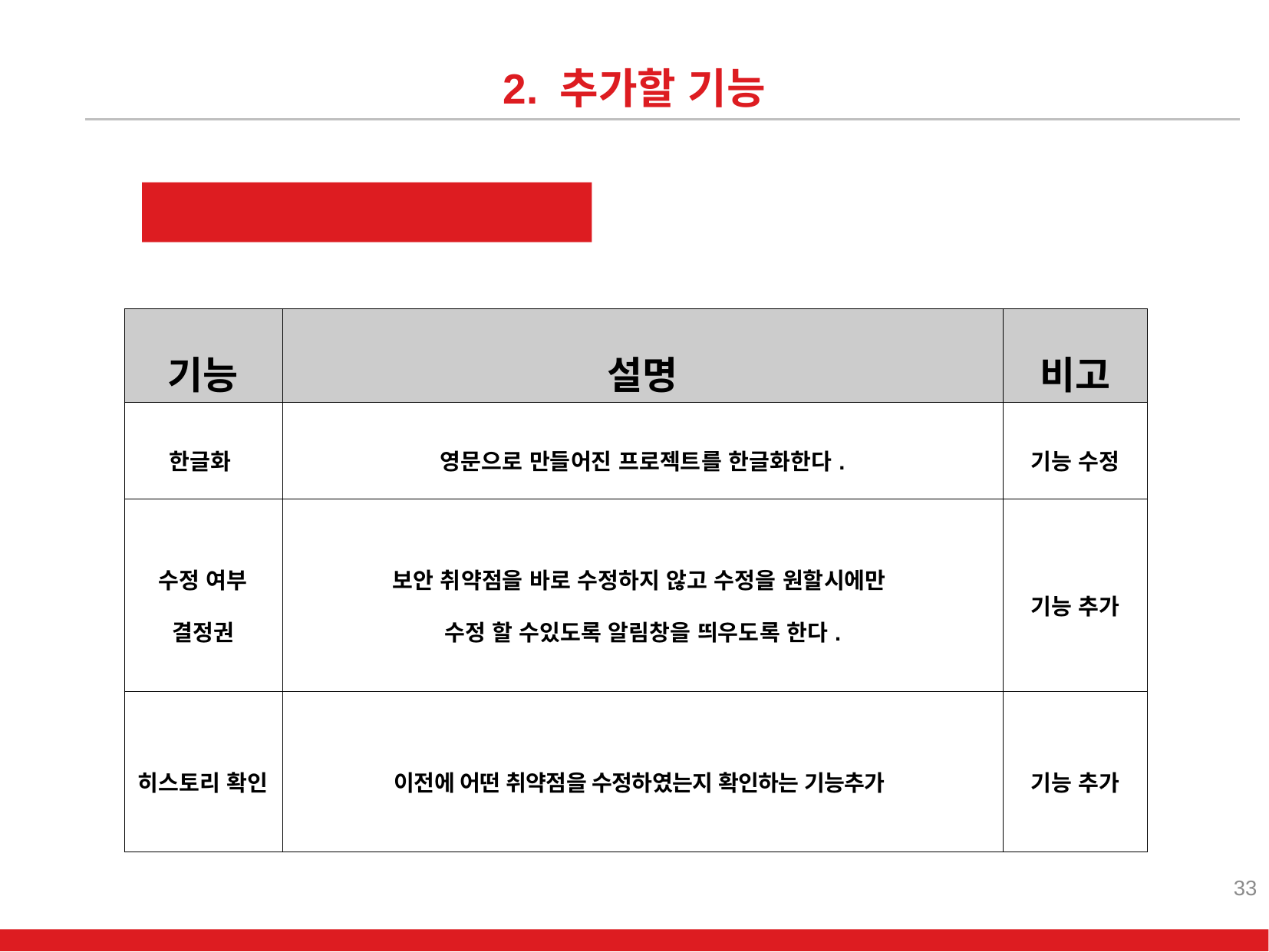

2. 추가할 기능
추가기능표
| 기능 | 설명 | 비고 |
| --- | --- | --- |
| 한글화 | 영문으로 만들어진 프로젝트를 한글화한다. | 기능 수정 |
| 수정 여부 결정권 | 보안 취약점을 바로 수정하지 않고 수정을 원할시에만 수정 할 수있도록 알림창을 띄우도록 한다. | 기능 추가 |
| 히스토리 확인 | 이전에 어떤 취약점을 수정하였는지 확인하는 기능추가 | 기능 추가 |
33